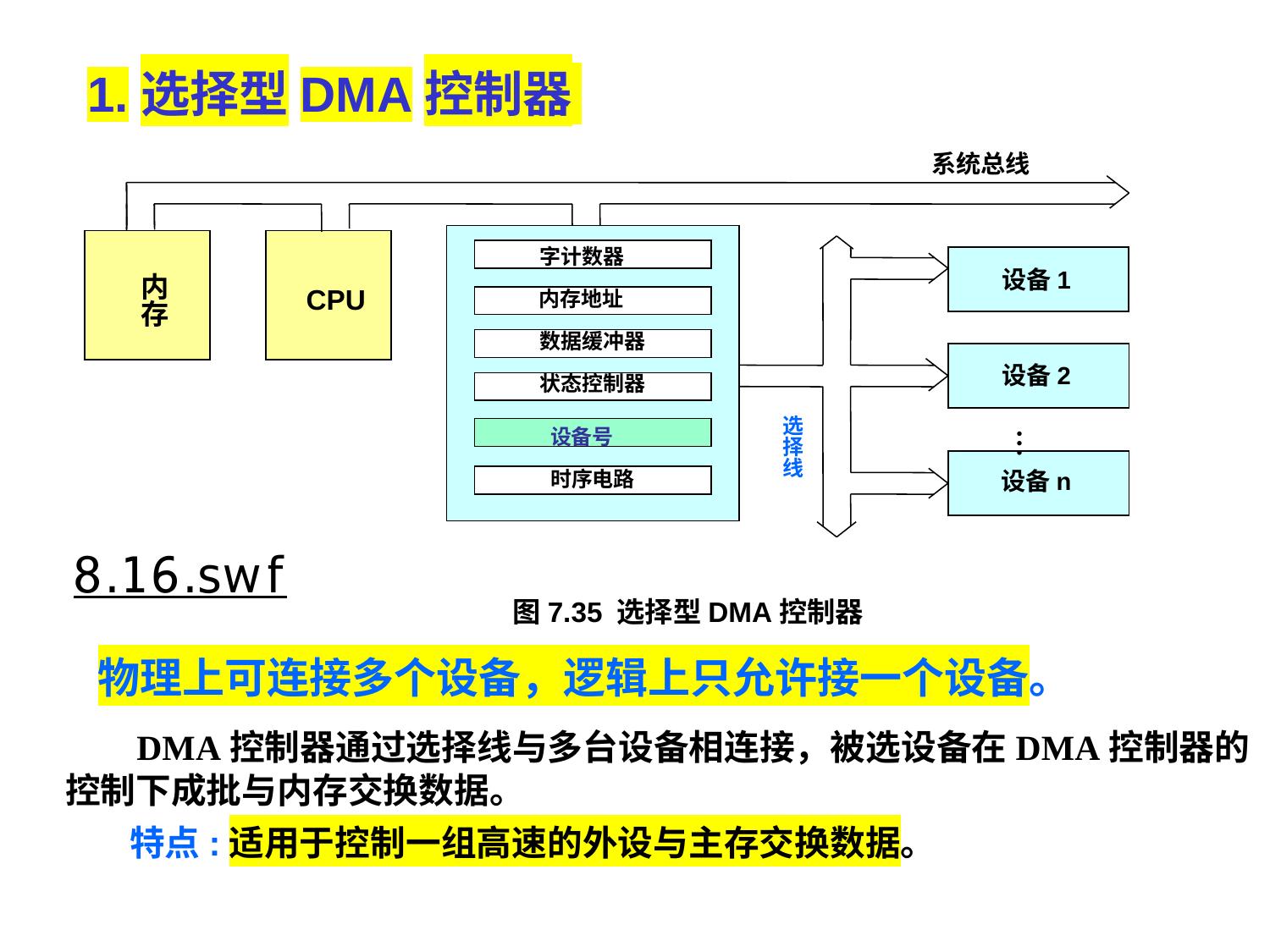

1.选择型DMA控制器
系统总线

字计数器

设备1
内

CPU
   内存地址

存
数据缓冲器

设备2

状态控制器

选
择
线

设备号
…

时序电路
设备n

图7.35 选择型DMA控制器
8.16.swf
   物理上可连接多个设备，逻辑上只允许接一个设备。

        DMA控制器通过选择线与多台设备相连接，被选设备在DMA控制器的
控制下成批与内存交换数据。

特点:适用于控制一组高速的外设与主存交换数据。